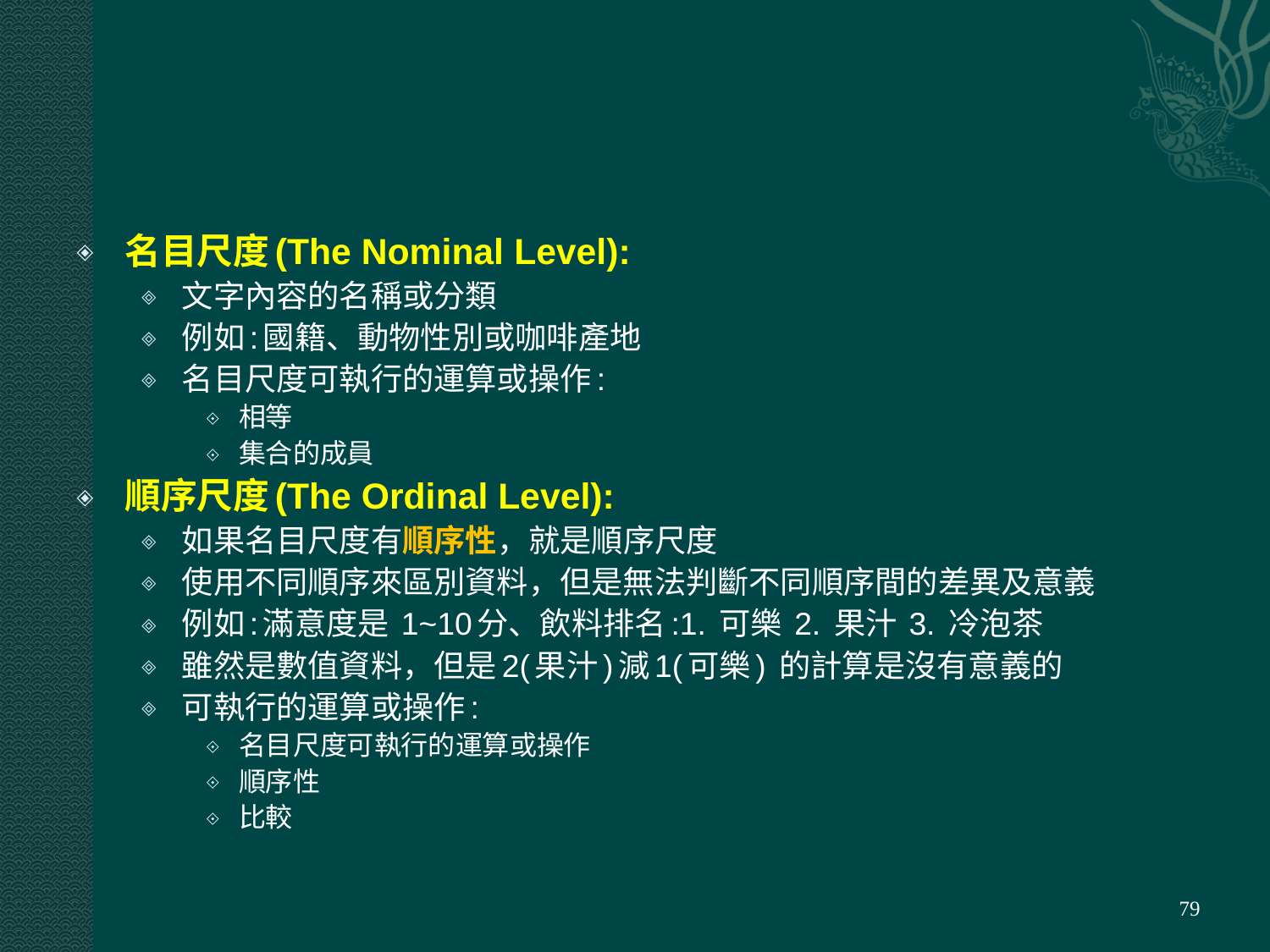

#
名目尺度(The Nominal Level):
文字內容的名稱或分類
例如:國籍、動物性別或咖啡產地
名目尺度可執行的運算或操作:
相等
集合的成員
順序尺度(The Ordinal Level):
如果名目尺度有順序性，就是順序尺度
使用不同順序來區別資料，但是無法判斷不同順序間的差異及意義
例如:滿意度是 1~10分、飲料排名:1. 可樂 2. 果汁 3. 冷泡茶
雖然是數值資料，但是2(果汁)減1(可樂) 的計算是沒有意義的
可執行的運算或操作:
名目尺度可執行的運算或操作
順序性
比較

79